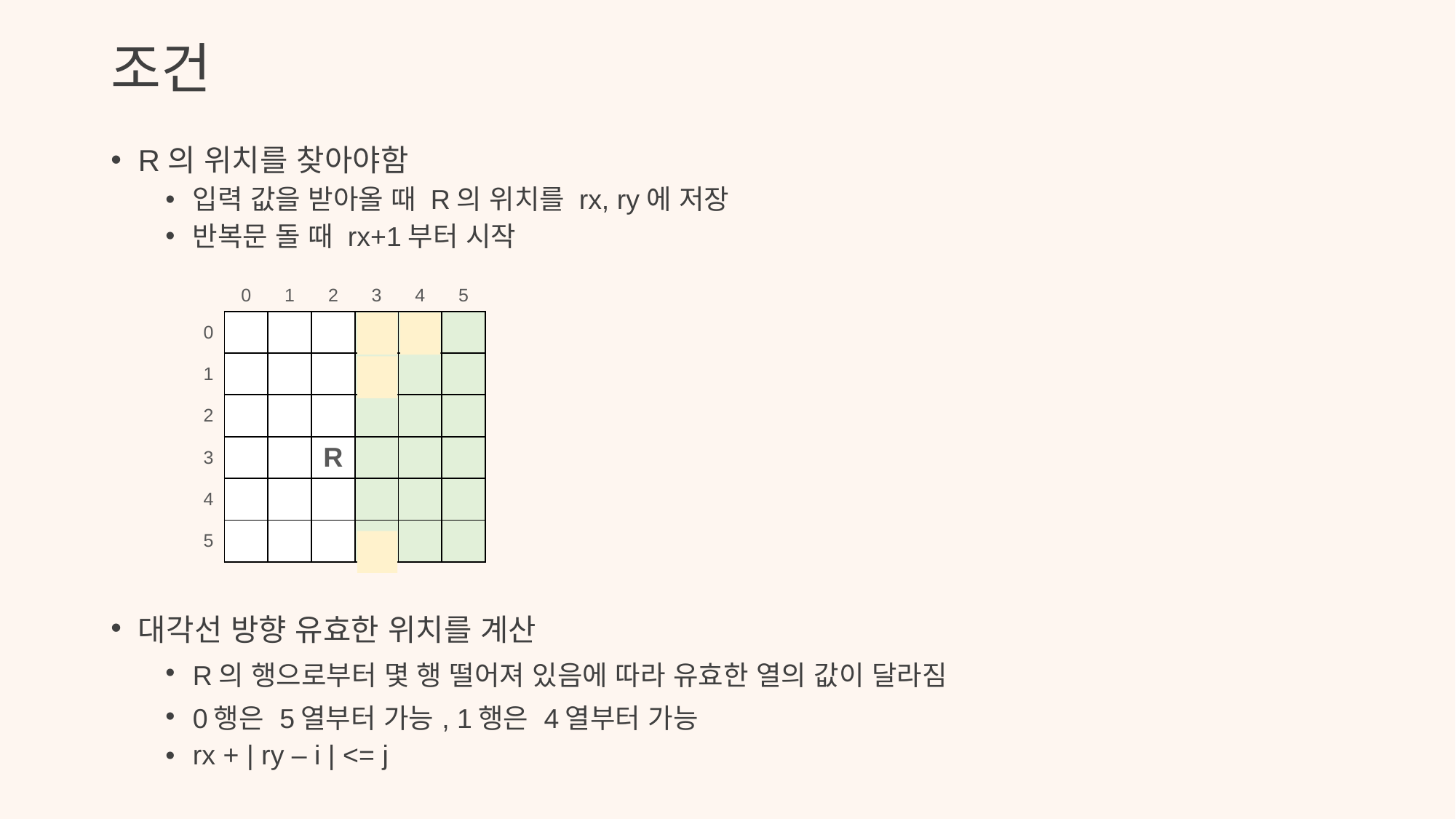

# 조건
R의 위치를 찾아야함
입력 값을 받아올 때 R의 위치를 rx, ry에 저장
반복문 돌 때 rx+1부터 시작
|  | 0 | 1 | 2 | 3 | 4 | 5 |
| --- | --- | --- | --- | --- | --- | --- |
| 0 |  |  |  |  |  |  |
| 1 |  |  |  |  |  |  |
| 2 |  |  |  |  |  |  |
| 3 |  |  | R |  |  |  |
| 4 |  |  |  |  |  |  |
| 5 |  |  |  |  |  |  |

대각선 방향 유효한 위치를 계산
R의 행으로부터 몇 행 떨어져 있음에 따라 유효한 열의 값이 달라짐
0행은 5열부터 가능, 1행은 4열부터 가능
rx + | ry – i | <= j